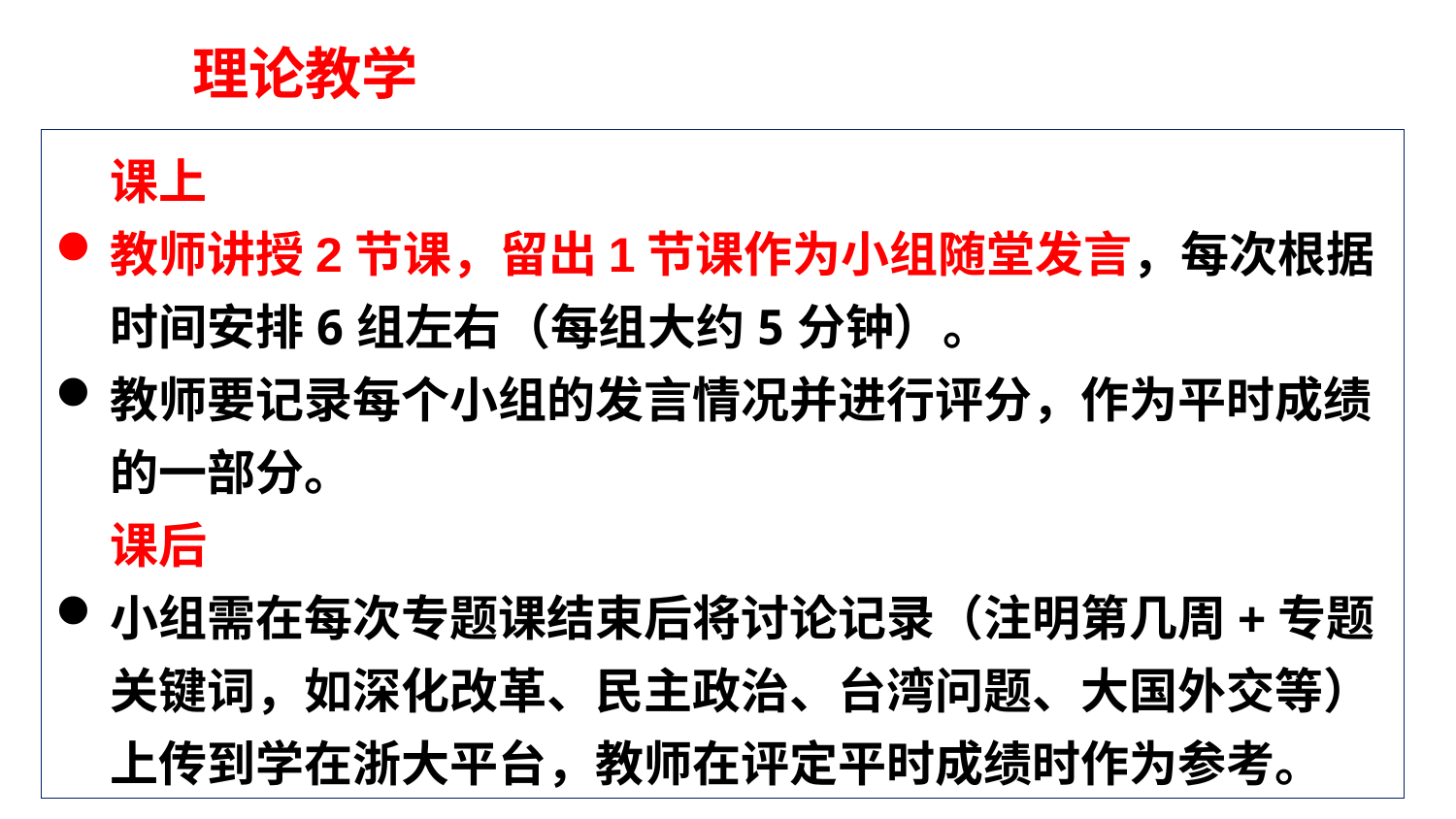

理论教学
    课上
教师讲授2节课，留出1节课作为小组随堂发言，每次根据时间安排6组左右（每组大约5分钟）。
教师要记录每个小组的发言情况并进行评分，作为平时成绩的一部分。
    课后
小组需在每次专题课结束后将讨论记录（注明第几周+专题关键词，如深化改革、民主政治、台湾问题、大国外交等）上传到学在浙大平台，教师在评定平时成绩时作为参考。